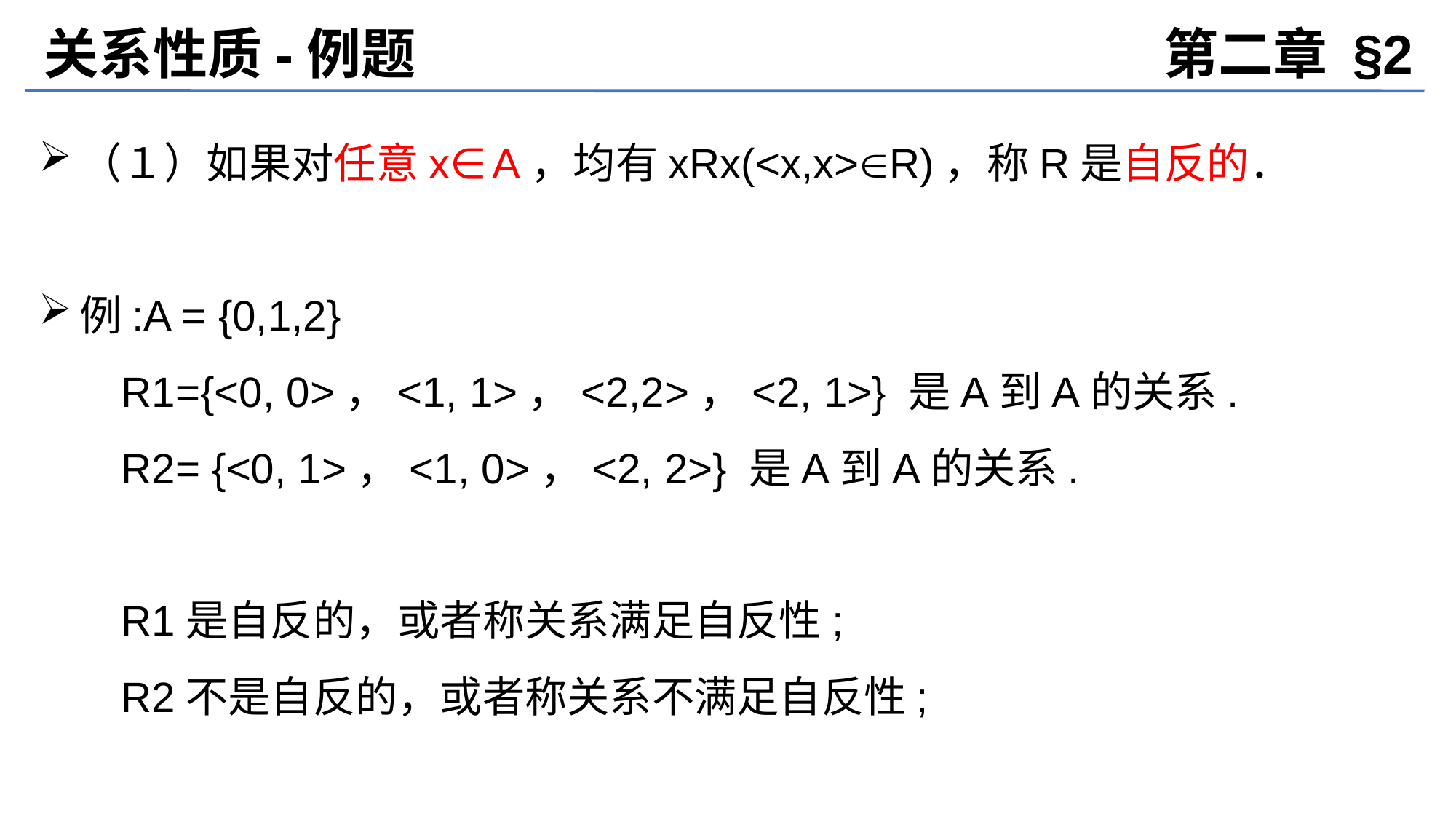

关系性质-例题
第二章 §2
（１）如果对任意x∈A，均有xRx(<x,x>∈R)，称R是自反的．

例:A = {0,1,2}
       R1={<0, 0>，<1, 1>，<2,2>，<2, 1>} 是A到A的关系.
       R2= {<0, 1>，<1, 0>，<2, 2>} 是A到A的关系.

       R1是自反的，或者称关系满足自反性;
       R2不是自反的，或者称关系不满足自反性;